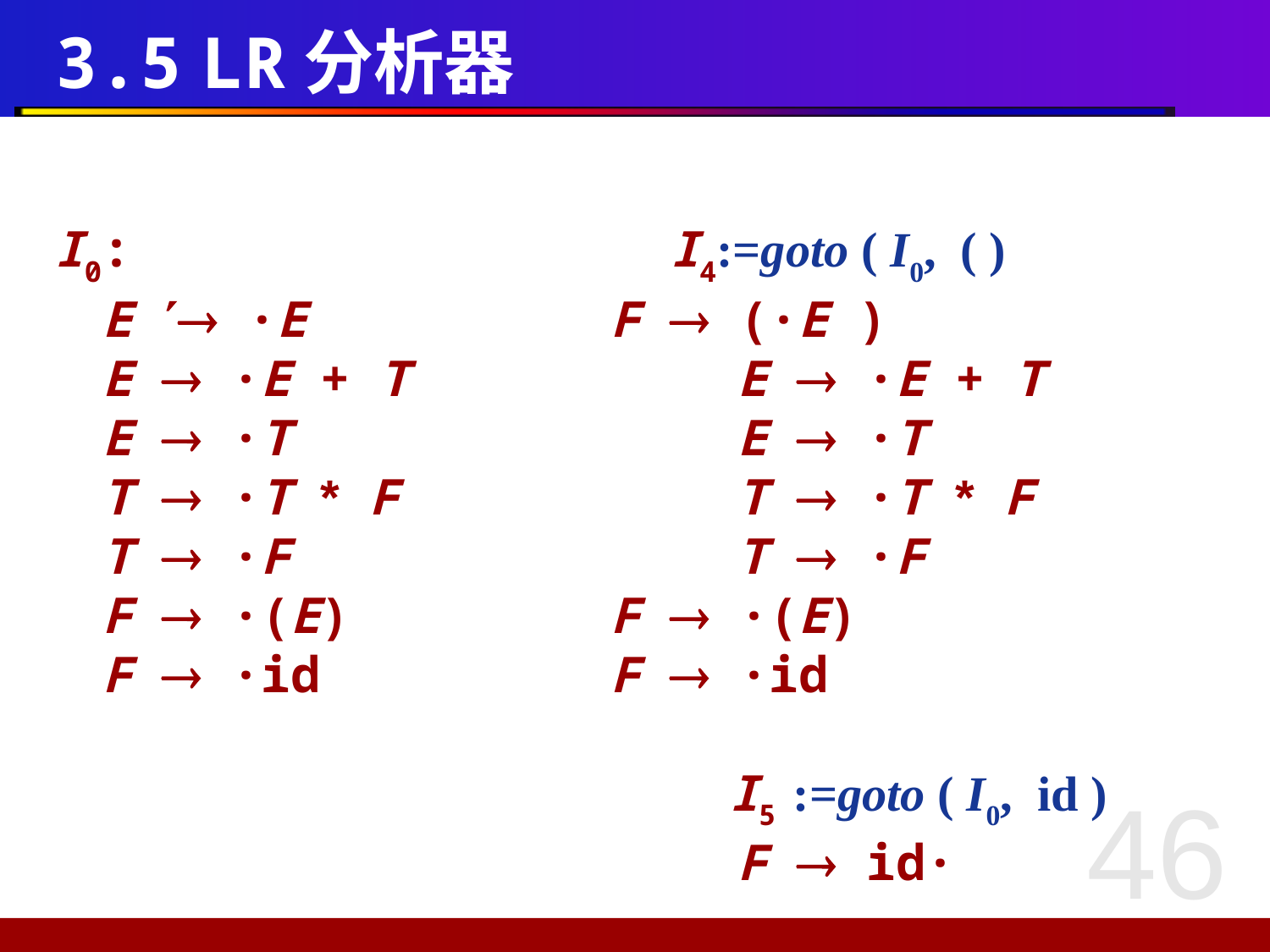

# 3.5 LR分析器
I0:				  I4:=goto ( I0,  ( )
	E ′→ ·E			F → (·E )
	E → ·E + T 			E → ·E + T
	E → ·T				E → ·T
	T → ·T * F			T → ·T * F
	T → ·F				T → ·F
	F → ·(E)			F → ·(E)
	F → ·id			F → ·id

					    I5 :=goto ( I0,  id )
						F → id·
46